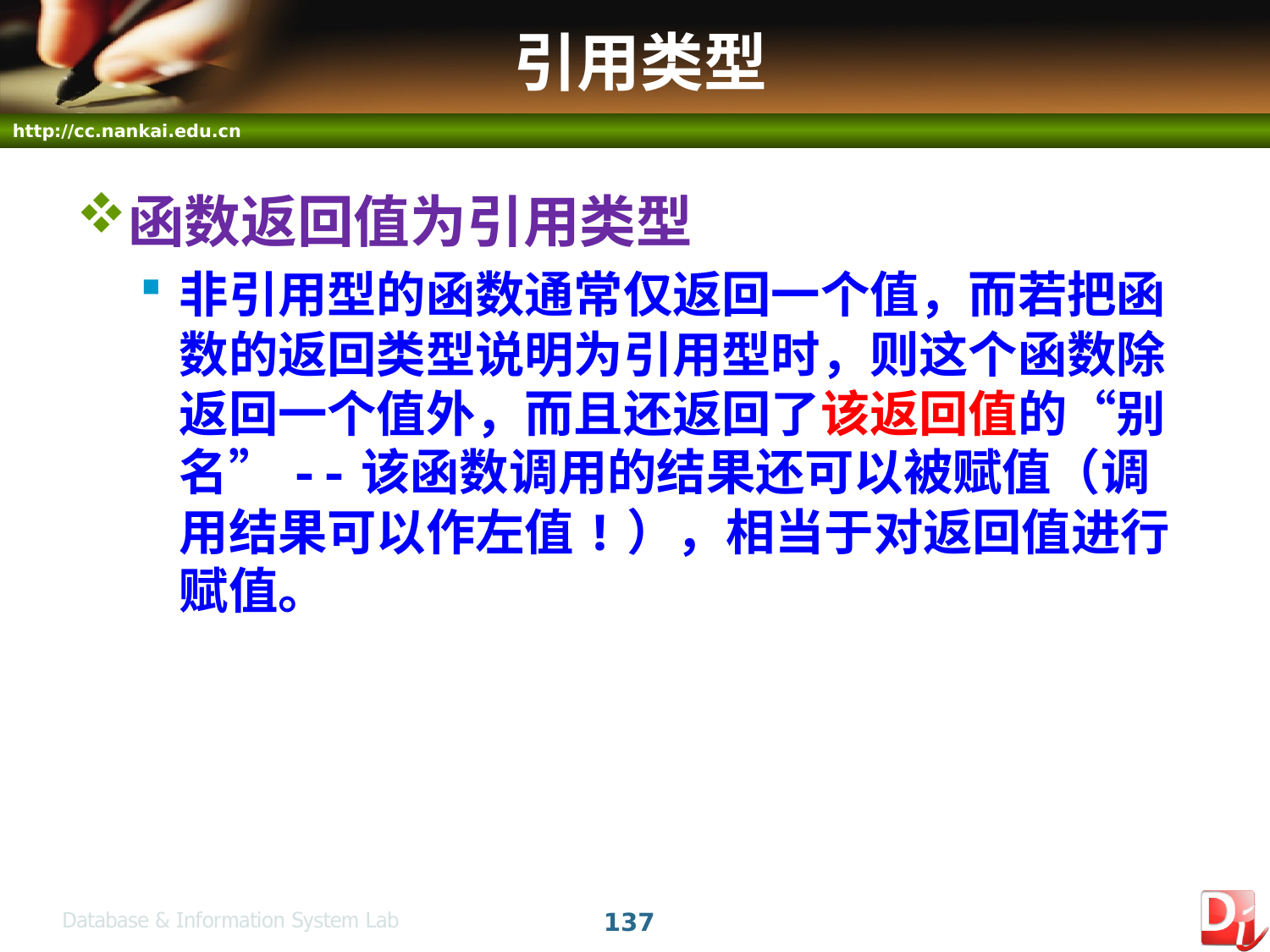

# 引用类型
函数返回值为引用类型
非引用型的函数通常仅返回一个值，而若把函数的返回类型说明为引用型时，则这个函数除返回一个值外，而且还返回了该返回值的“别名”--该函数调用的结果还可以被赋值（调用结果可以作左值!），相当于对返回值进行赋值。
137
Database & Information System Lab